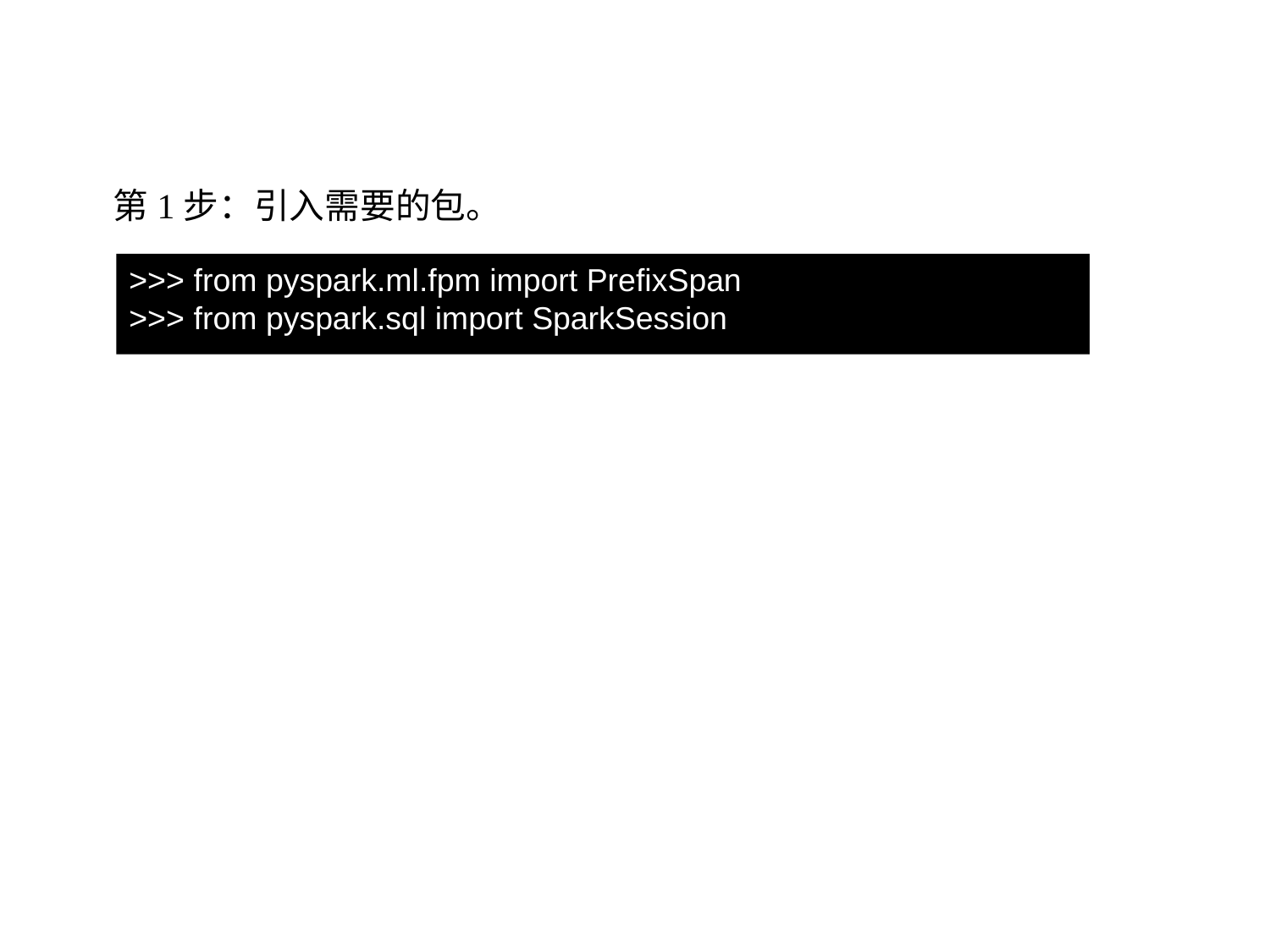

9.9.3 PrefixSpan 算法
第1步：引入需要的包。
>>> from pyspark.ml.fpm import PrefixSpan
>>> from pyspark.sql import SparkSession